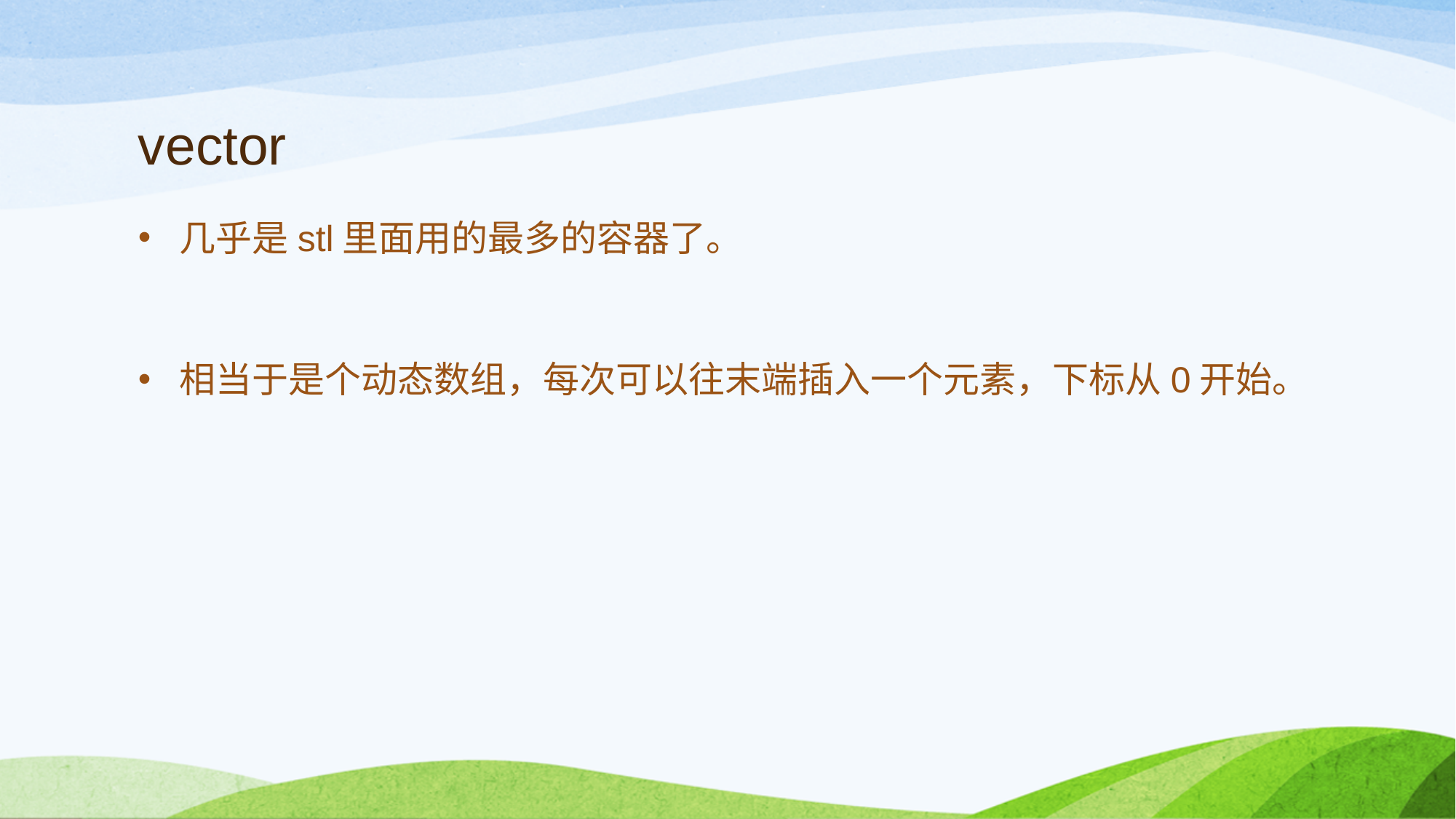

# vector
几乎是stl里面用的最多的容器了。

相当于是个动态数组，每次可以往末端插入一个元素，下标从0开始。